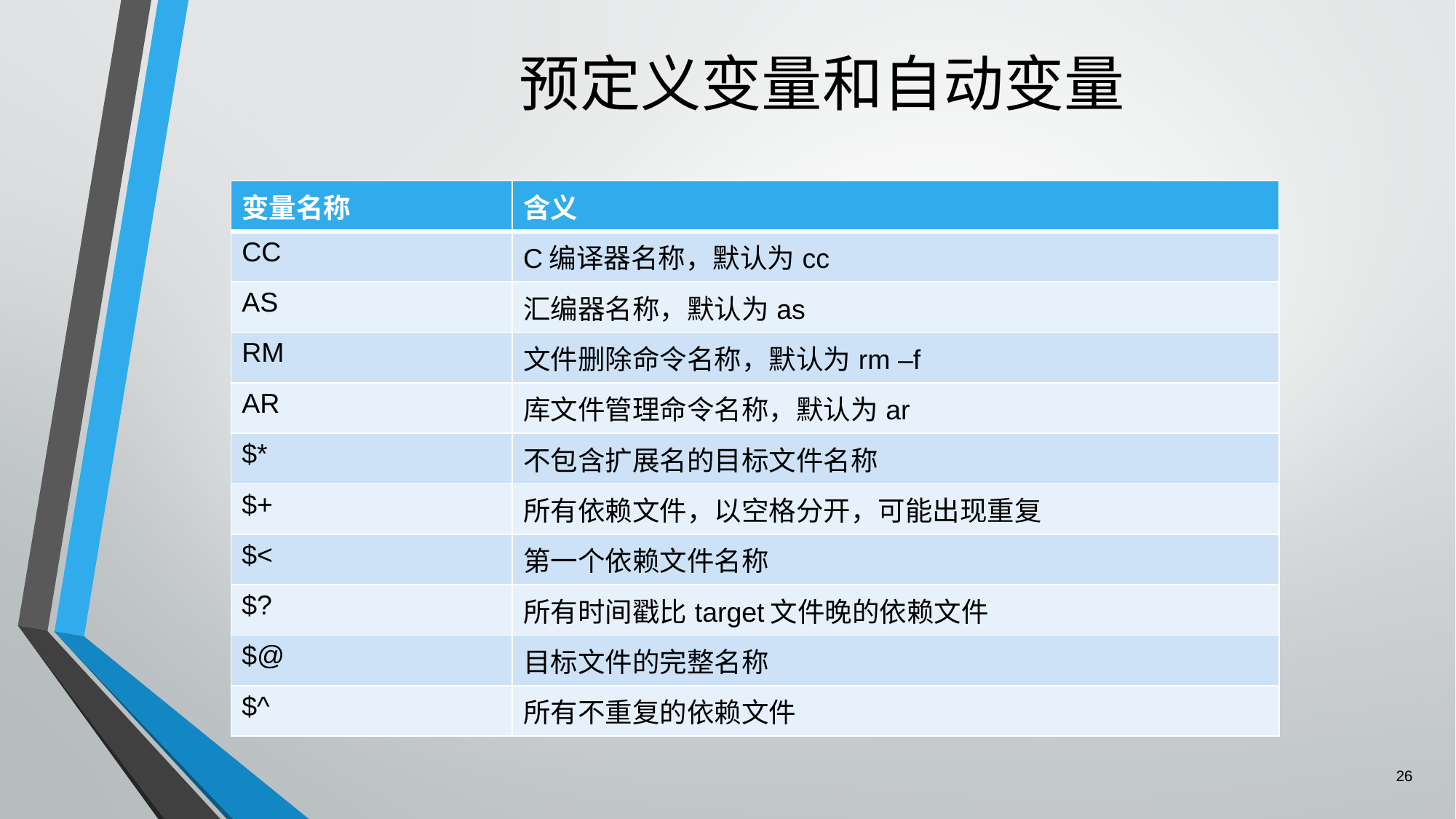

# 预定义变量和自动变量
| 变量名称 | 含义 |
| --- | --- |
| CC | C编译器名称，默认为cc |
| AS | 汇编器名称，默认为as |
| RM | 文件删除命令名称，默认为rm –f |
| AR | 库文件管理命令名称，默认为ar |
| $\* | 不包含扩展名的目标文件名称 |
| $+ | 所有依赖文件，以空格分开，可能出现重复 |
| $< | 第一个依赖文件名称 |
| $? | 所有时间戳比target文件晚的依赖文件 |
| $@ | 目标文件的完整名称 |
| $^ | 所有不重复的依赖文件 |
26